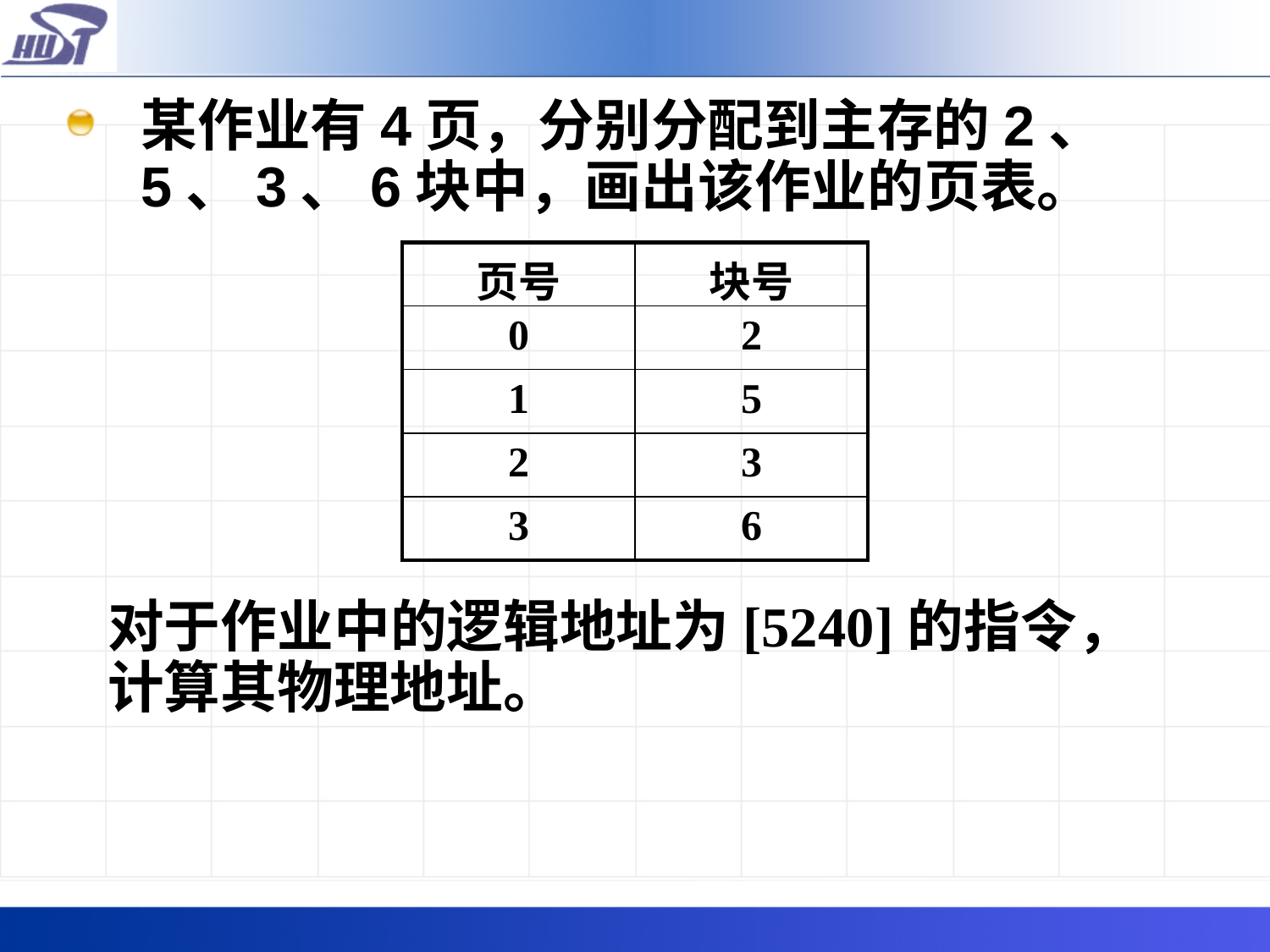

某作业有4页，分别分配到主存的2、5、3、6块中，画出该作业的页表。
| 页号 | 块号 |
| --- | --- |
| 0 | 2 |
| 1 | 5 |
| 2 | 3 |
| 3 | 6 |
对于作业中的逻辑地址为[5240]的指令，计算其物理地址。
# 127